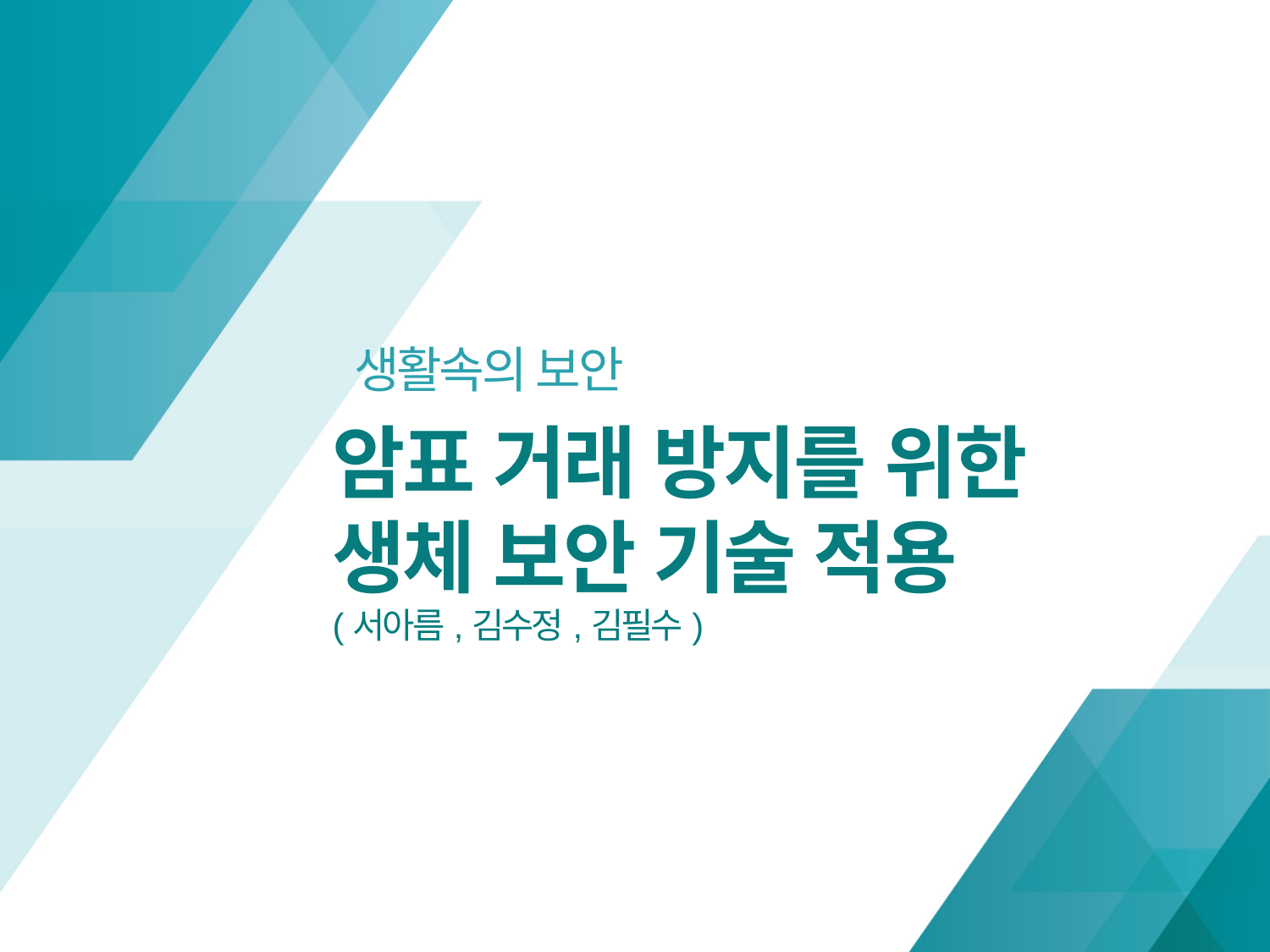

생활속의 보안
암표 거래 방지를 위한
생체 보안 기술 적용
(서아름,김수정,김필수)